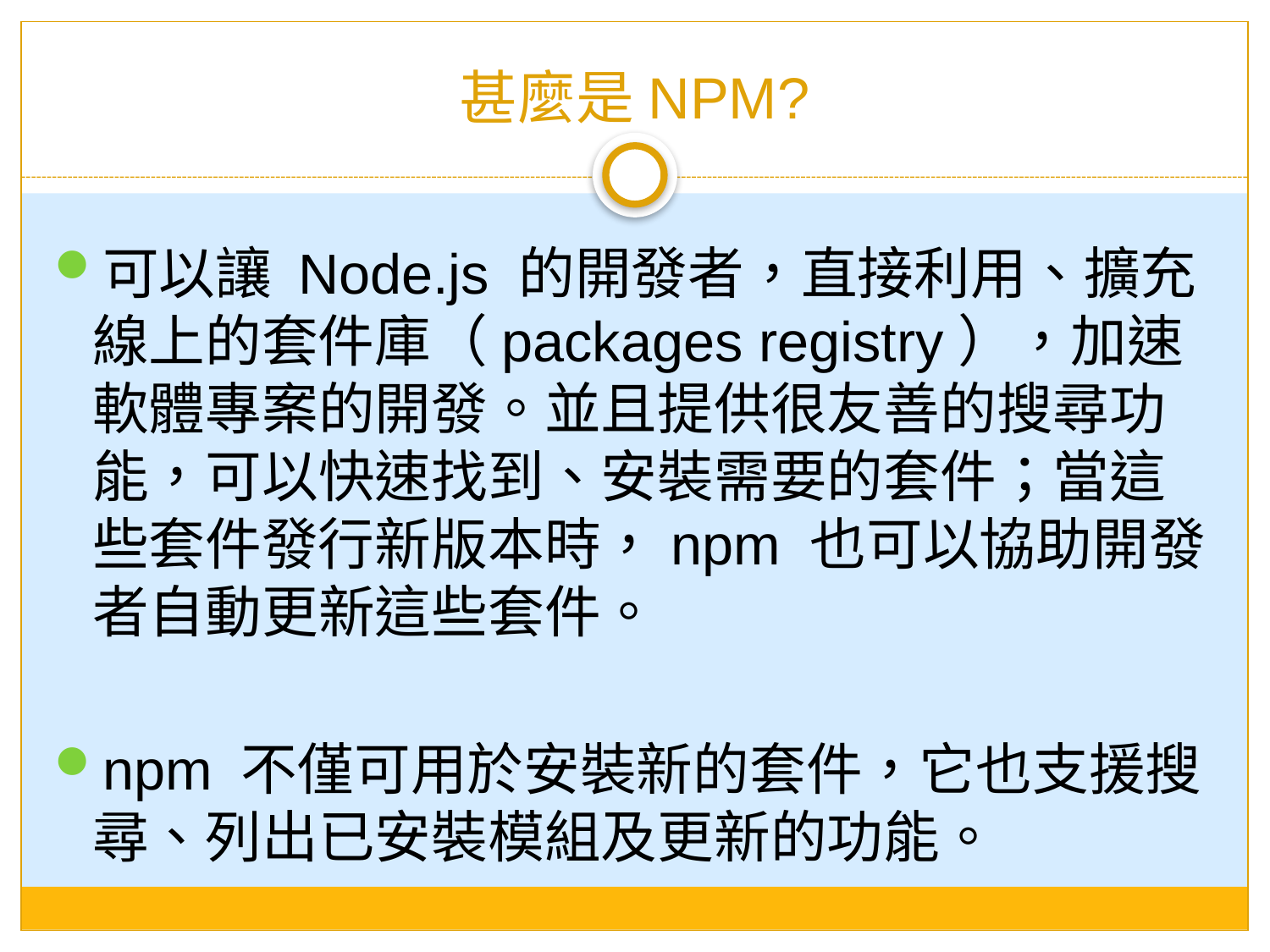

# 甚麼是NPM?
可以讓 Node.js 的開發者，直接利用、擴充線上的套件庫（packages registry），加速軟體專案的開發。並且提供很友善的搜尋功能，可以快速找到、安裝需要的套件；當這些套件發行新版本時，npm 也可以協助開發者自動更新這些套件。

npm 不僅可用於安裝新的套件，它也支援搜尋、列出已安裝模組及更新的功能。